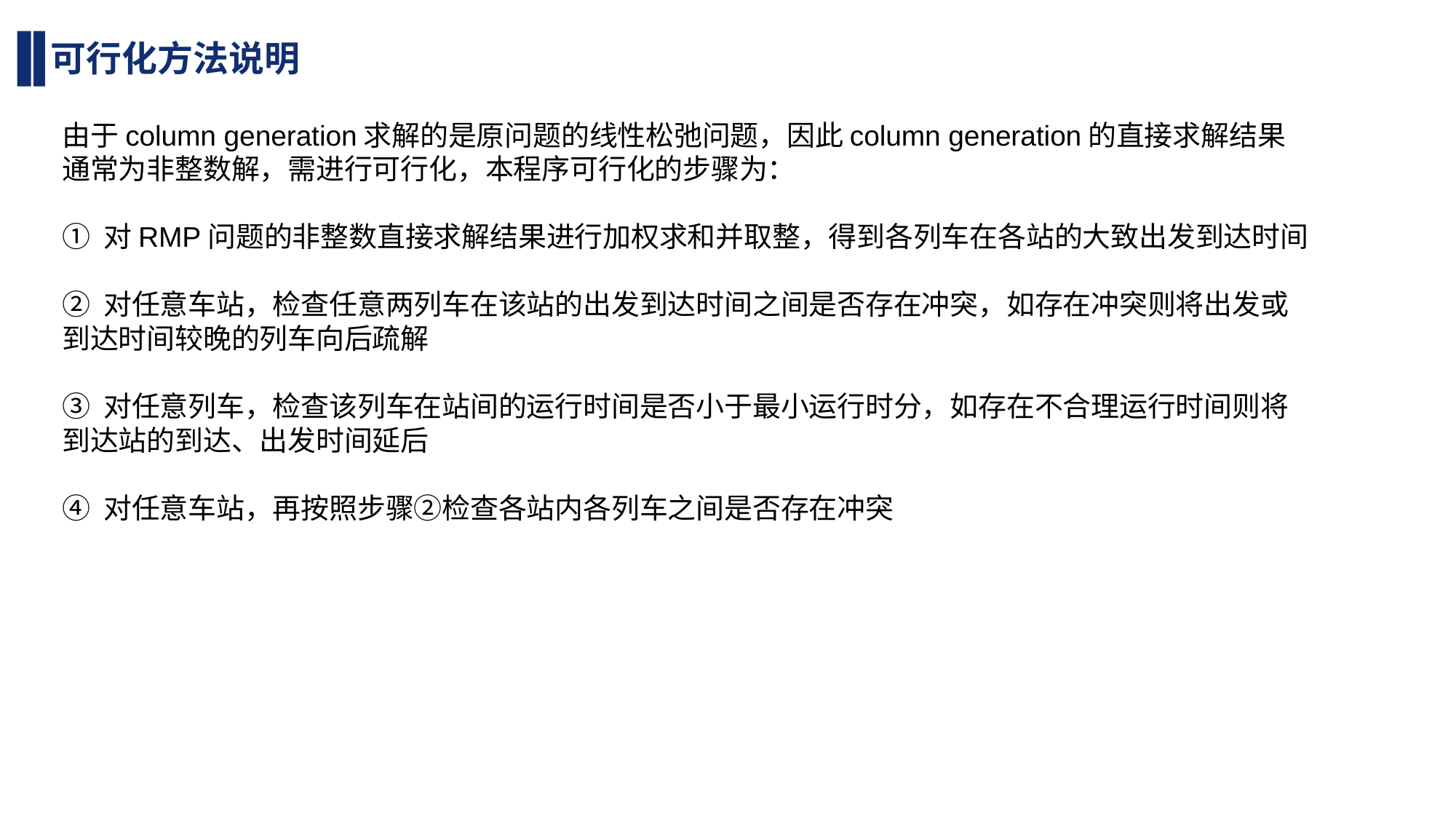

可行化方法说明
由于column generation求解的是原问题的线性松弛问题，因此column generation的直接求解结果通常为非整数解，需进行可行化，本程序可行化的步骤为：

① 对RMP问题的非整数直接求解结果进行加权求和并取整，得到各列车在各站的大致出发到达时间

② 对任意车站，检查任意两列车在该站的出发到达时间之间是否存在冲突，如存在冲突则将出发或到达时间较晚的列车向后疏解

③ 对任意列车，检查该列车在站间的运行时间是否小于最小运行时分，如存在不合理运行时间则将到达站的到达、出发时间延后

④ 对任意车站，再按照步骤②检查各站内各列车之间是否存在冲突